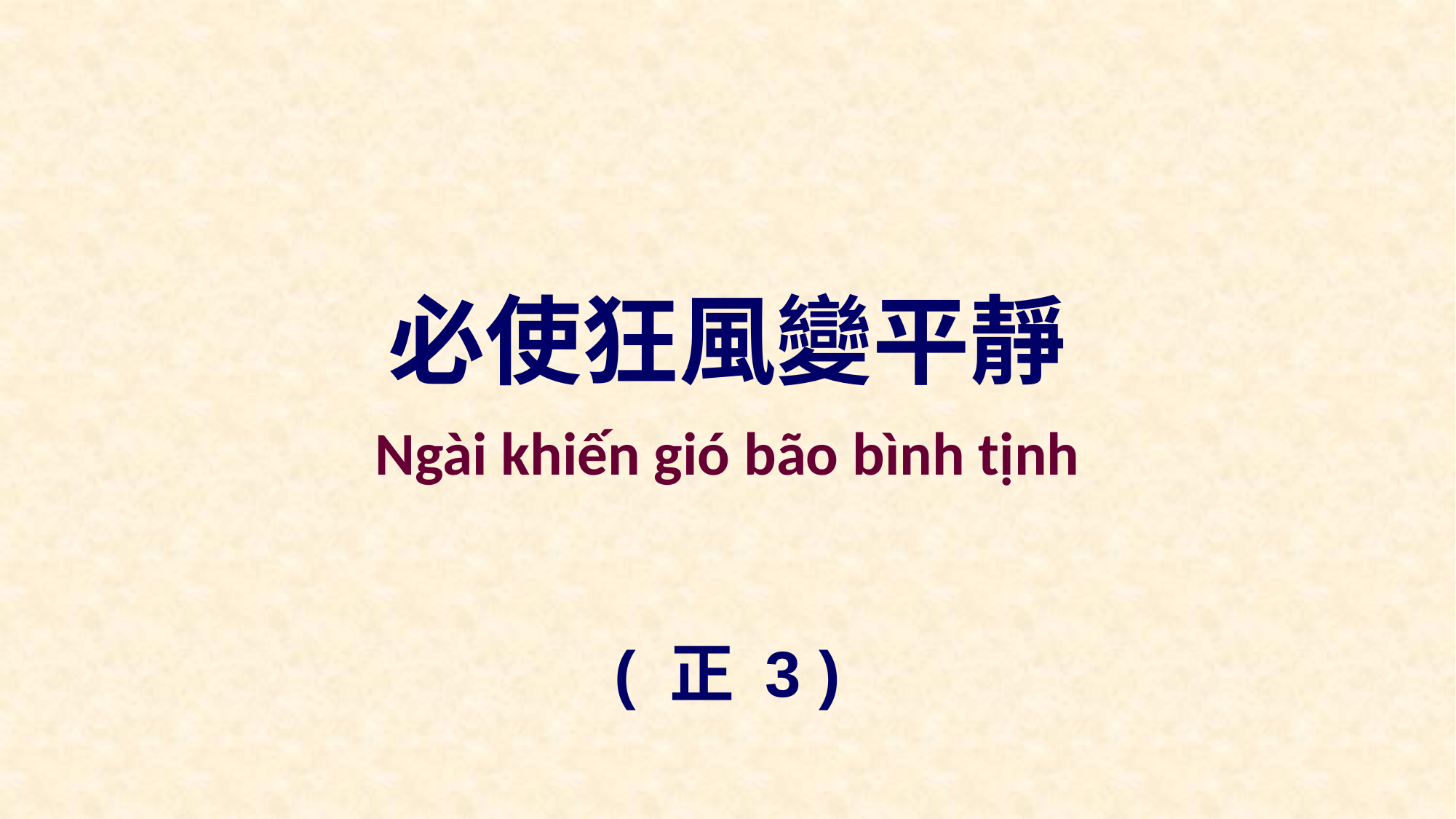

必使狂風變平靜
Ngài khiến gió bão bình tịnh
( 正 3 )